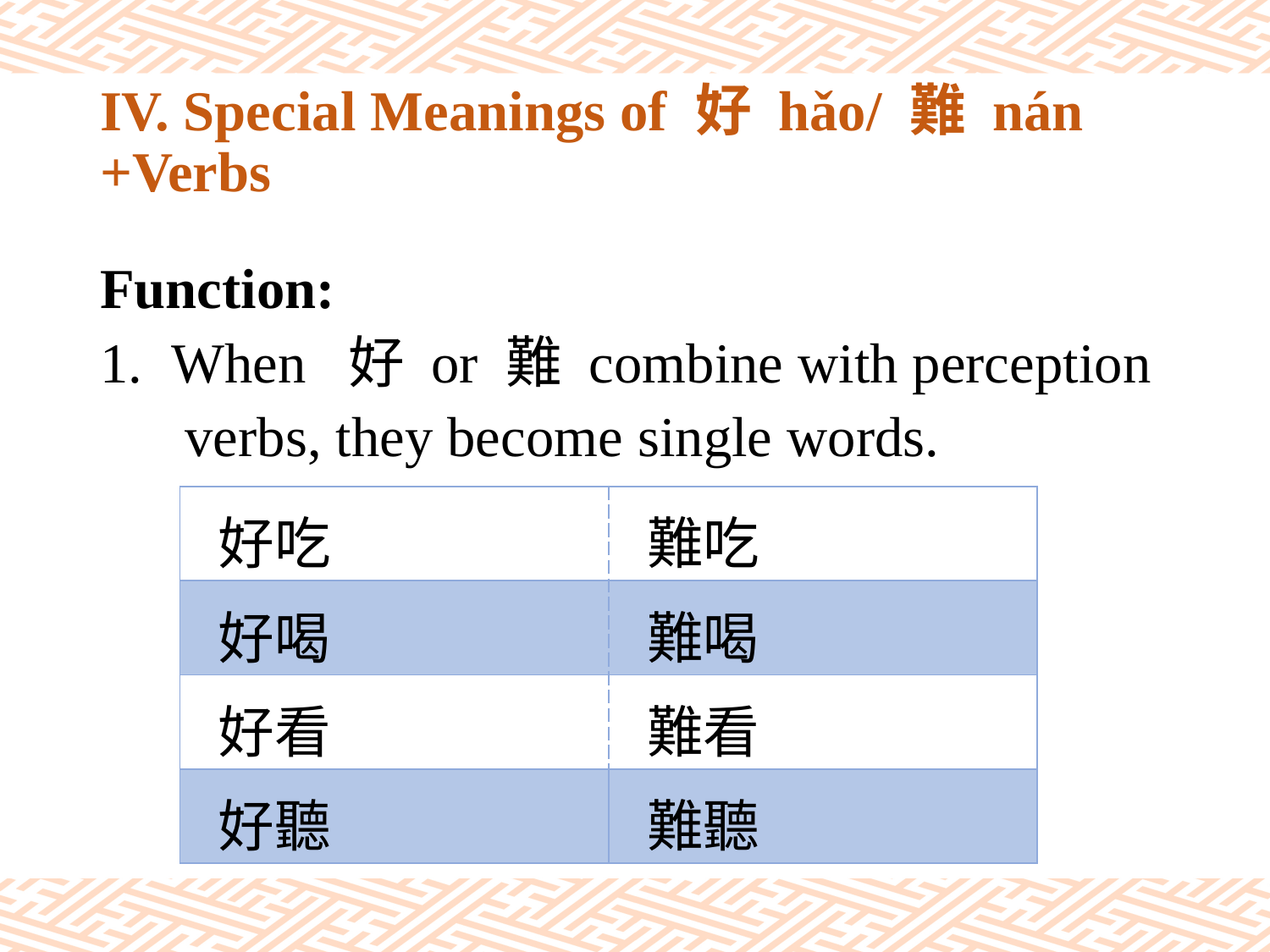

# IV. Special Meanings of 好 hǎo/ 難 nán +Verbs
Function:
When  好 or 難 combine with perception
      verbs, they become single words.
| 好吃 | 難吃 |
| --- | --- |
| 好喝 | 難喝 |
| 好看 | 難看 |
| 好聽 | 難聽 |